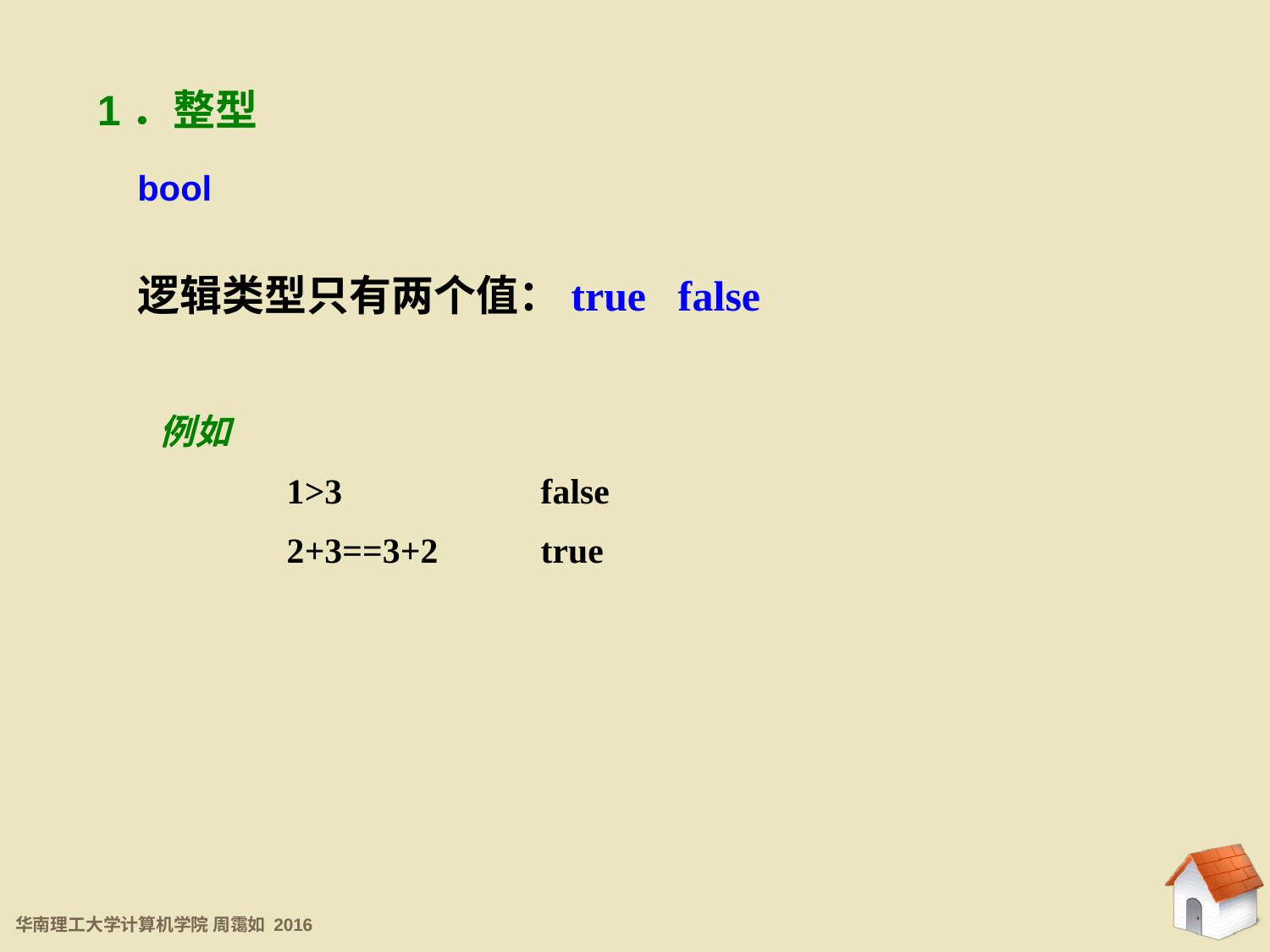

1．整型
bool
逻辑类型只有两个值：true   false
例如
	1>3		false
	2+3==3+2	true